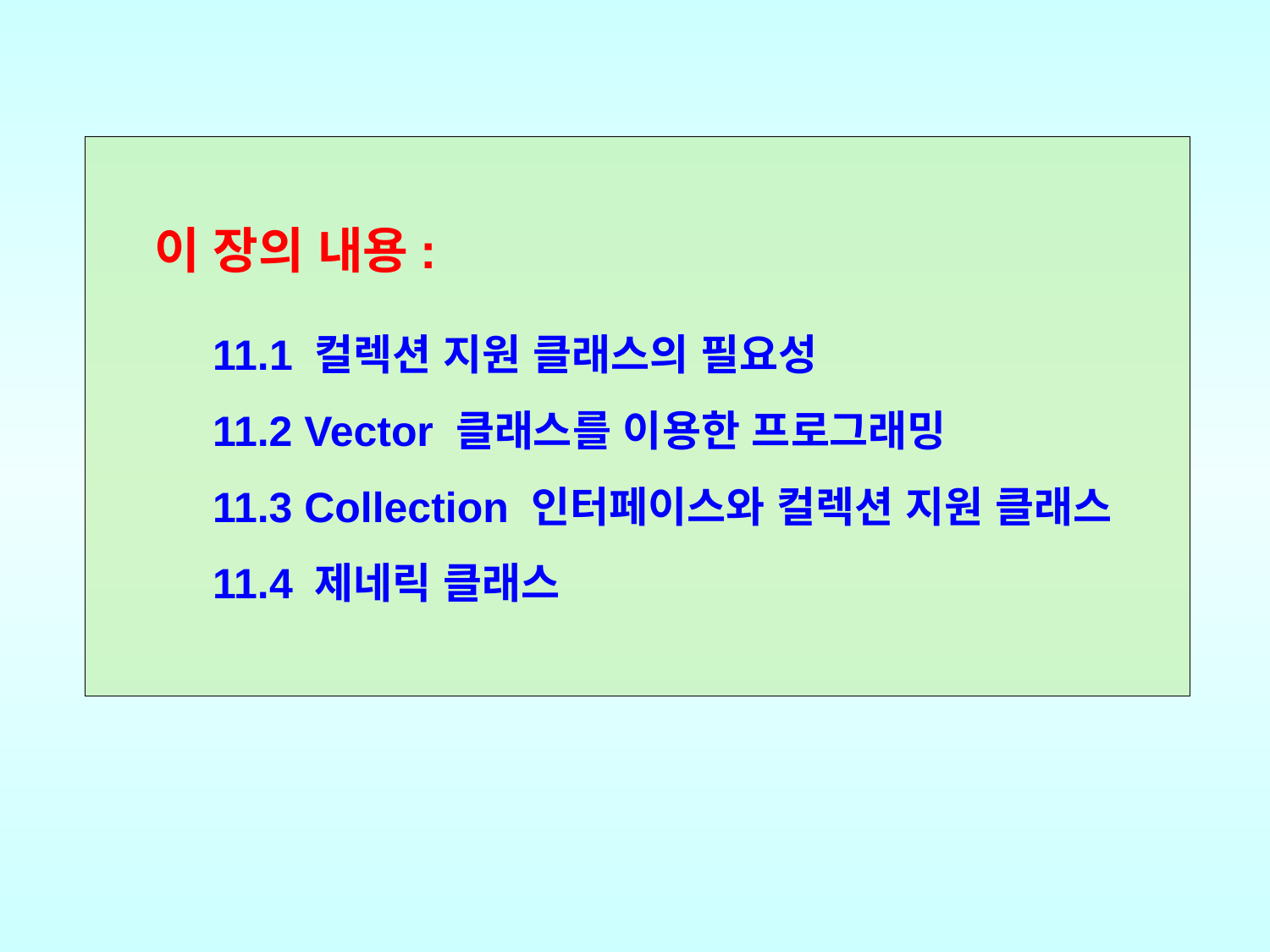

이 장의 내용:

11.1 컬렉션 지원 클래스의 필요성
11.2 Vector 클래스를 이용한 프로그래밍
11.3 Collection 인터페이스와 컬렉션 지원 클래스
11.4 제네릭 클래스